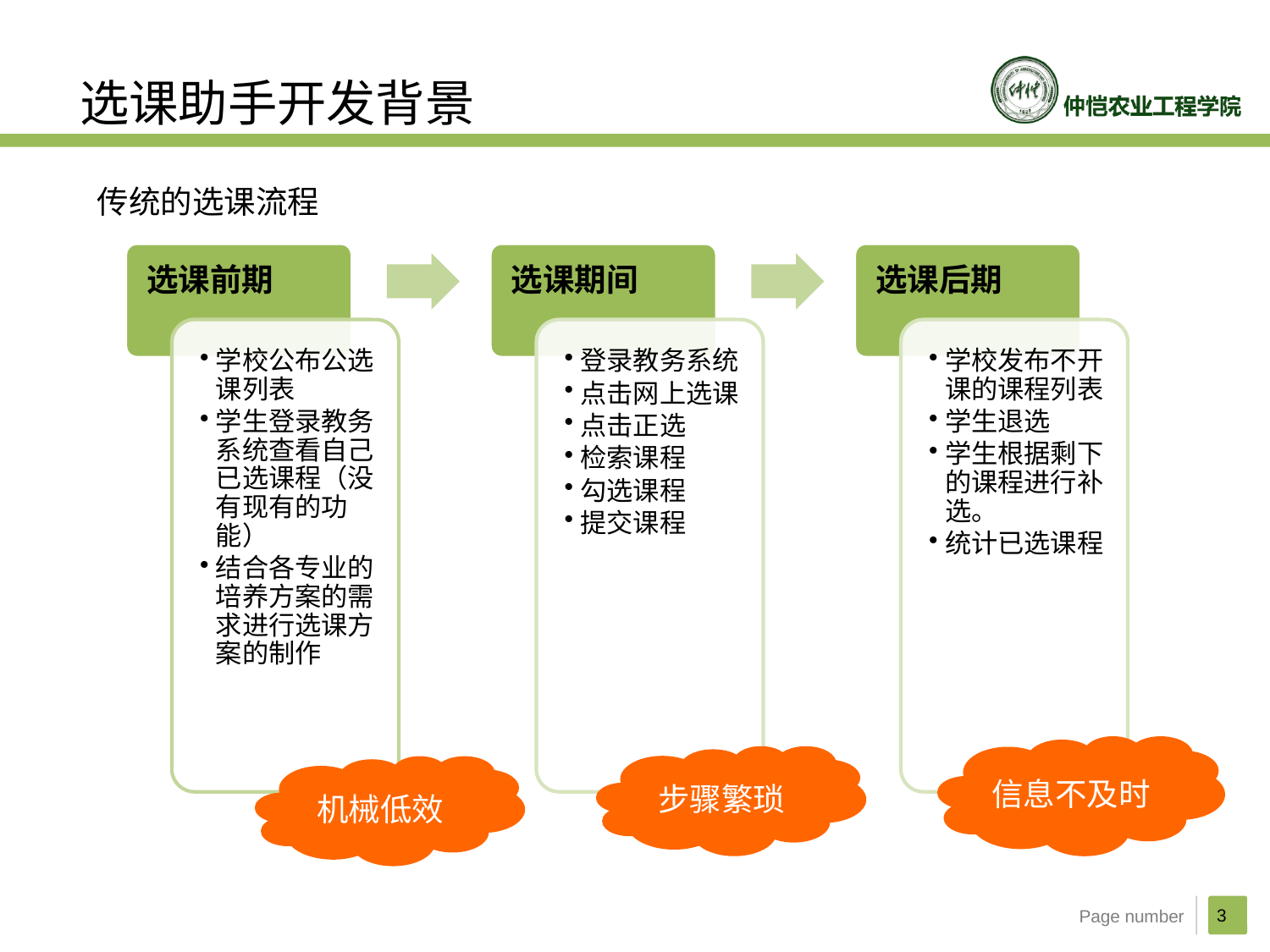

选课助手开发背景
传统的选课流程
选课前期
学校公布公选课列表
学生登录教务系统查看自己已选课程（没有现有的功能）
结合各专业的培养方案的需求进行选课方案的制作

选课期间
登录教务系统
点击网上选课
点击正选
检索课程
勾选课程
提交课程

选课后期
学校发布不开课的课程列表
学生退选
学生根据剩下的课程进行补选。
统计已选课程
信息不及时
步骤繁琐
机械低效